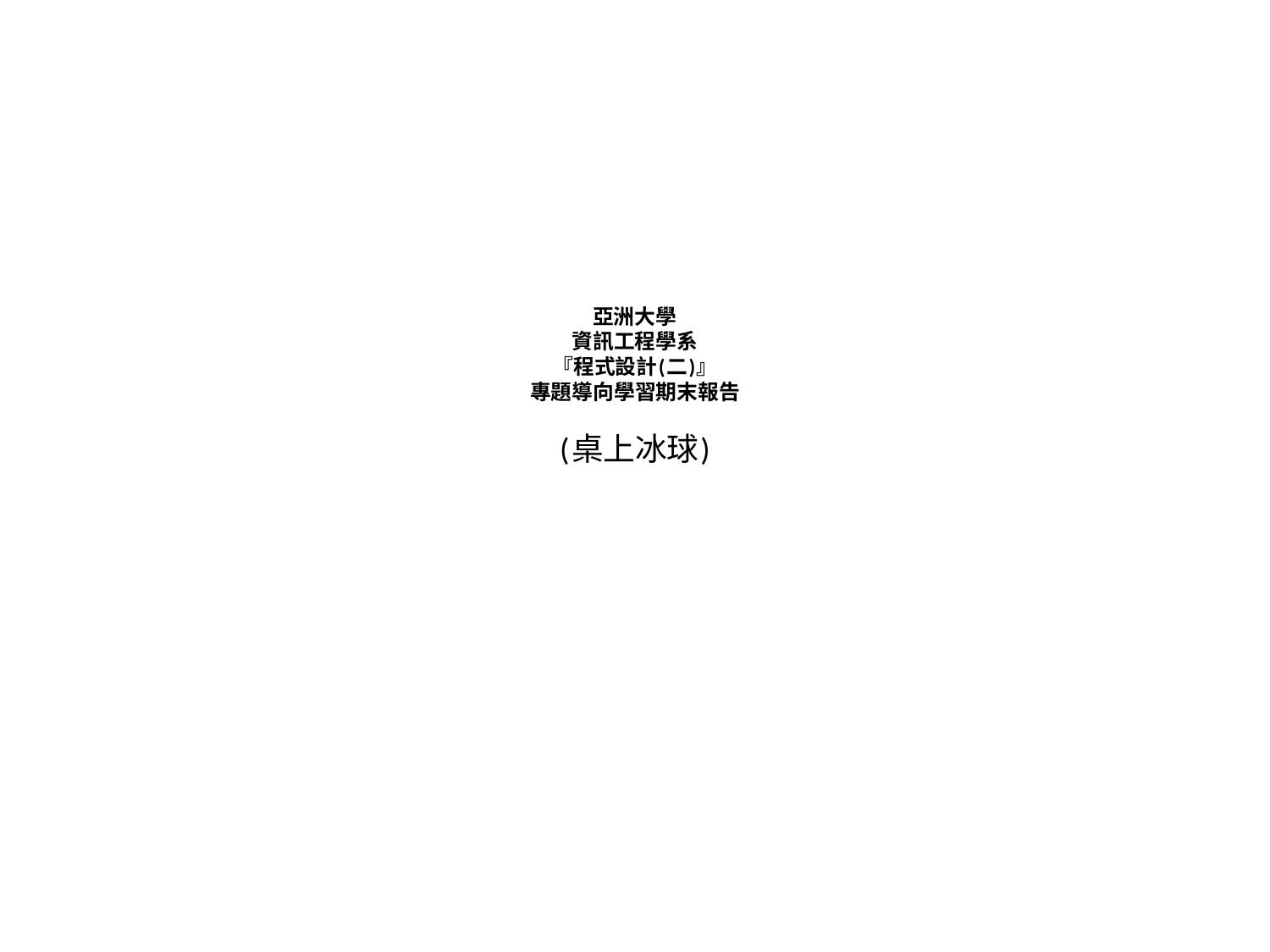

# 亞洲大學 資訊工程學系 『程式設計(二)』 專題導向學習期末報告   (桌上冰球)